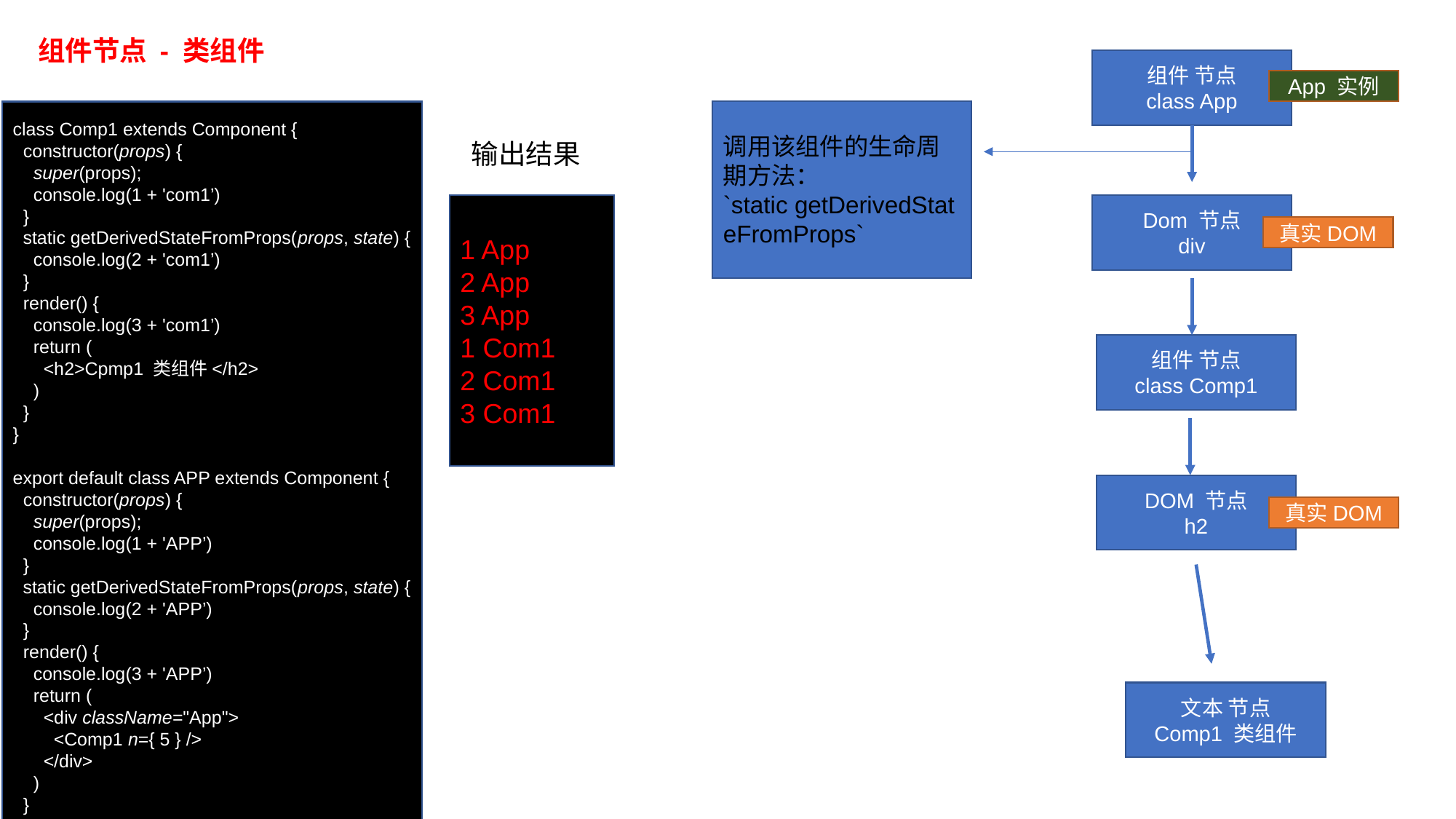

组件节点 - 类组件
组件 节点
class App
App 实例
调用该组件的生命周期方法：`static getDerivedStateFromProps`
class Comp1 extends Component {
  constructor(props) {
    super(props);
    console.log(1 + 'com1’)
  }
  static getDerivedStateFromProps(props, state) {
    console.log(2 + 'com1’)
  }
  render() {
    console.log(3 + 'com1’)
    return (
      <h2>Cpmp1 类组件</h2>
    )
  }
}
export default class APP extends Component {
  constructor(props) {
    super(props);
    console.log(1 + 'APP’)
  }
  static getDerivedStateFromProps(props, state) {
    console.log(2 + 'APP’)
  }
  render() {
    console.log(3 + 'APP’)
    return (
      <div className="App">
        <Comp1 n={ 5 } />
      </div>
    )
  }
}
输出结果
1 App
2 App
3 App
1 Com1
2 Com1
3 Com1
Dom 节点
div
真实DOM
组件 节点
class Comp1
DOM 节点
h2
真实DOM
文本 节点
Comp1 类组件